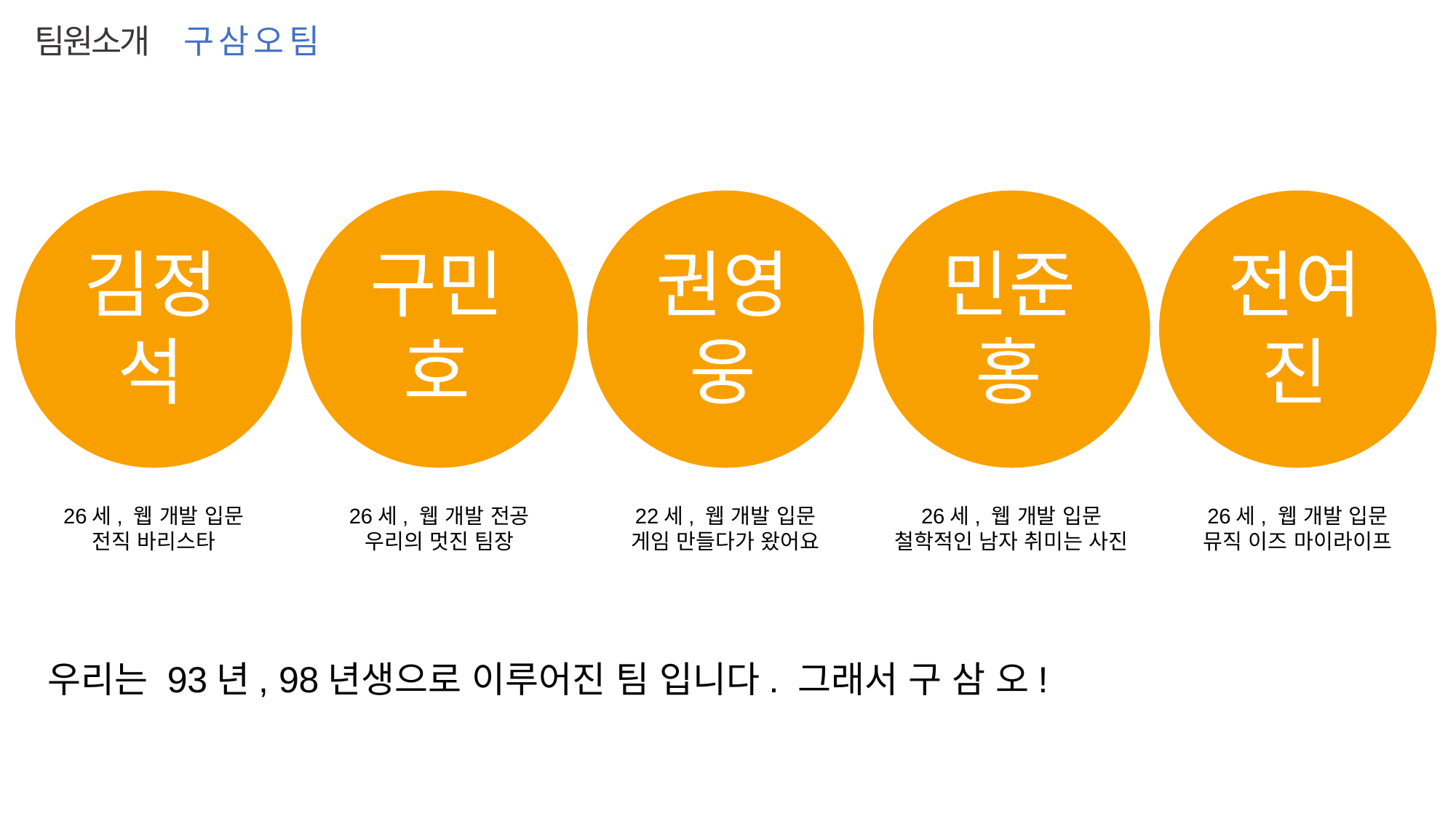

구 삼 오 팀
팀원소개

김정석
26세, 웹 개발 입문
전직 바리스타

구민호
26세, 웹 개발 전공
우리의 멋진 팀장

권영웅
22세, 웹 개발 입문
게임 만들다가 왔어요

민준홍
26세, 웹 개발 입문
철학적인 남자 취미는 사진

전여진
26세, 웹 개발 입문
뮤직 이즈 마이라이프
우리는 93년, 98년생으로 이루어진 팀 입니다. 그래서 구 삼 오!